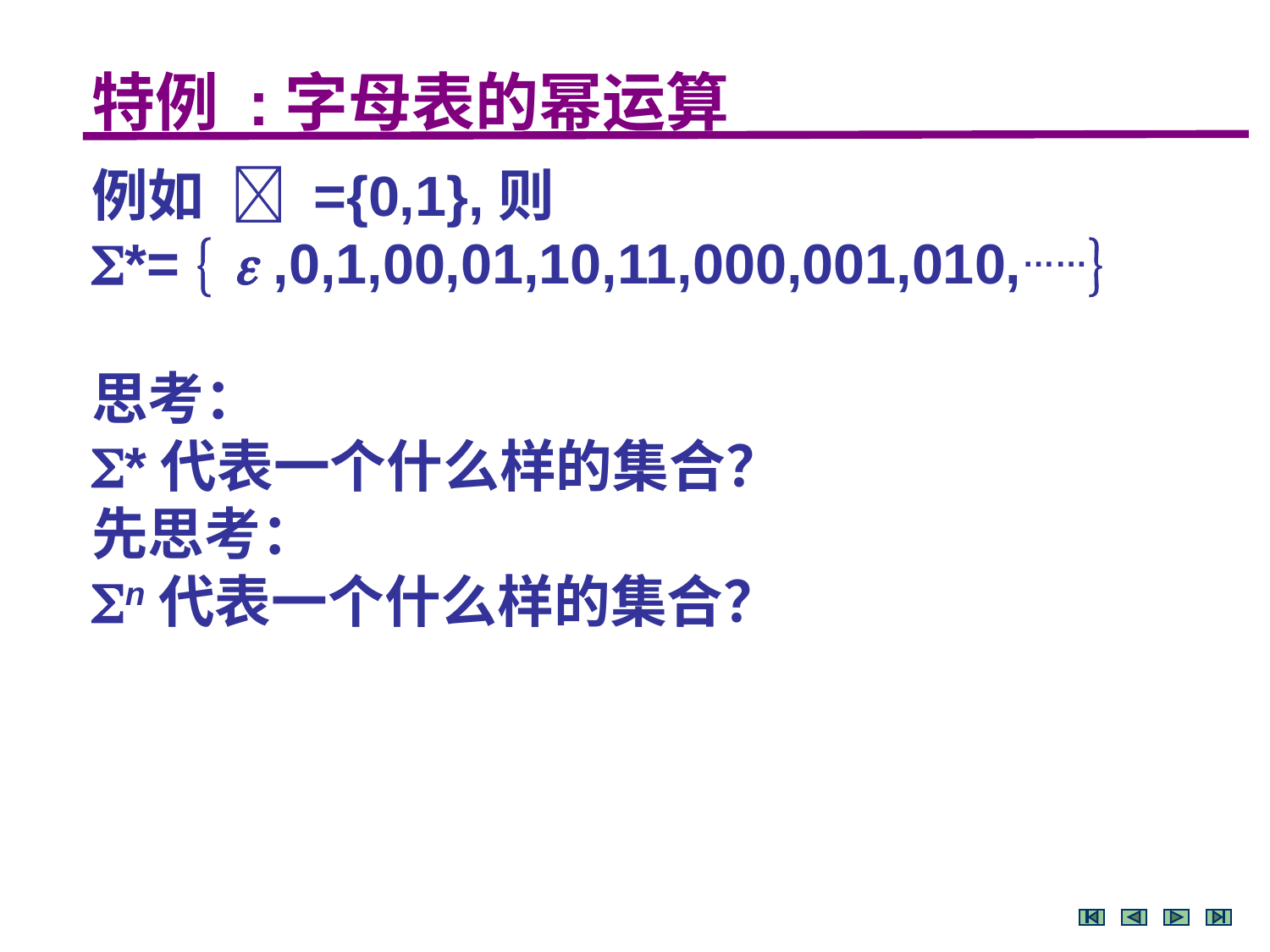

特例 :字母表的幂运算

例如  Σ ={0,1},则
Σ*= { ε ,0,1,00,01,10,11,000,001,010,……}

思考：
Σ*代表一个什么样的集合？
先思考：
Σn代表一个什么样的集合？